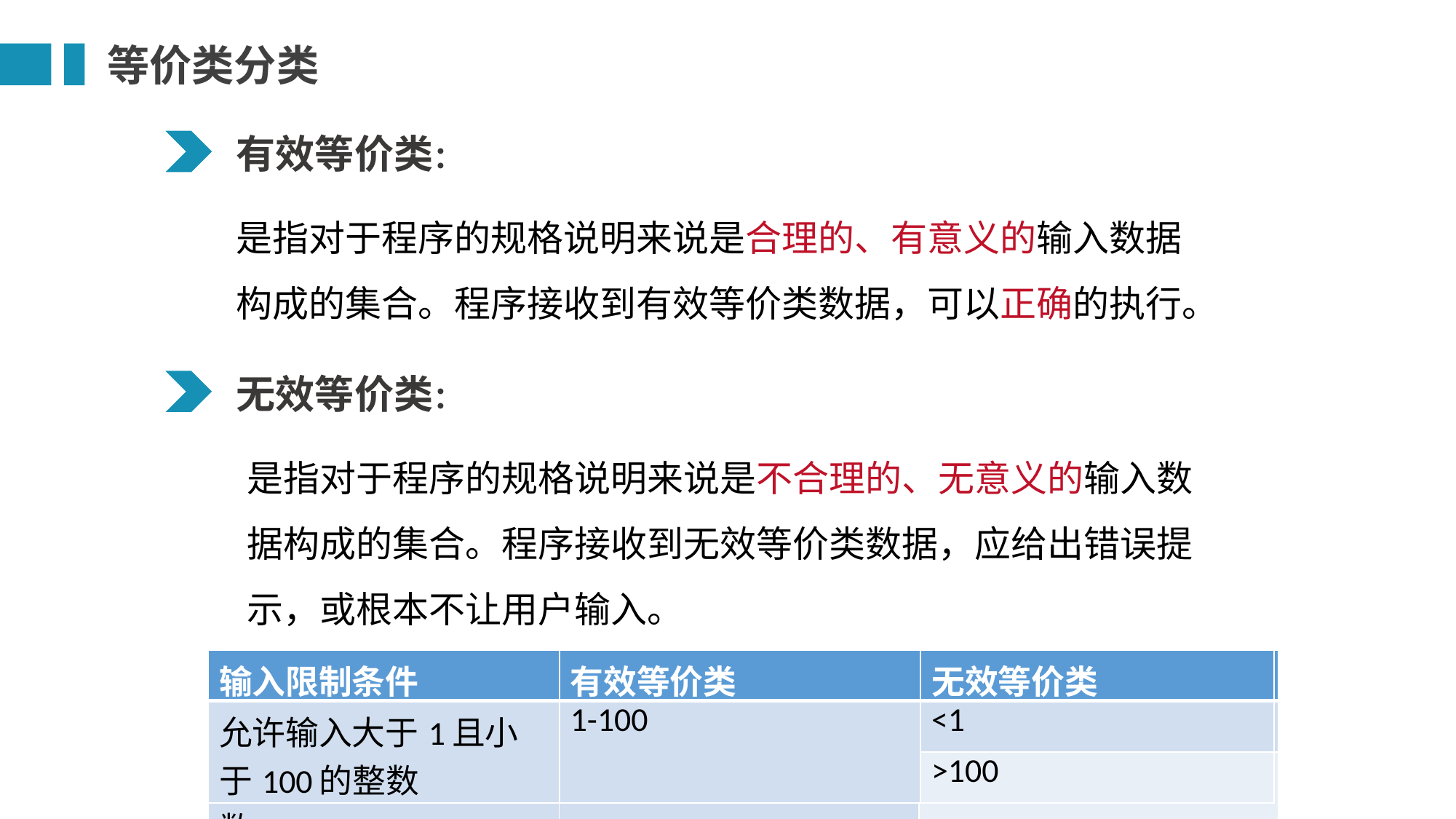

等价类分类

有效等价类：

是指对于程序的规格说明来说是合理的、有意义的输入数据构成的集合。程序接收到有效等价类数据，可以正确的执行。

无效等价类：

是指对于程序的规格说明来说是不合理的、无意义的输入数据构成的集合。程序接收到无效等价类数据，应给出错误提示，或根本不让用户输入。

| 输入限制条件 | 代表正确输入的集合 | 代表错误输入的集合 |
| --- | --- | --- |
| 允许输入大于等于1且小于等于100的整数 | 1-100 | <1 |
|  |  | >100 |
| 输入限制条件 | 有效等价类 | 无效等价类 |
| --- | --- | --- |
| 允许输入大于1且小于100的整数 | 1-100 | <1 |
|  |  | >100 |
16